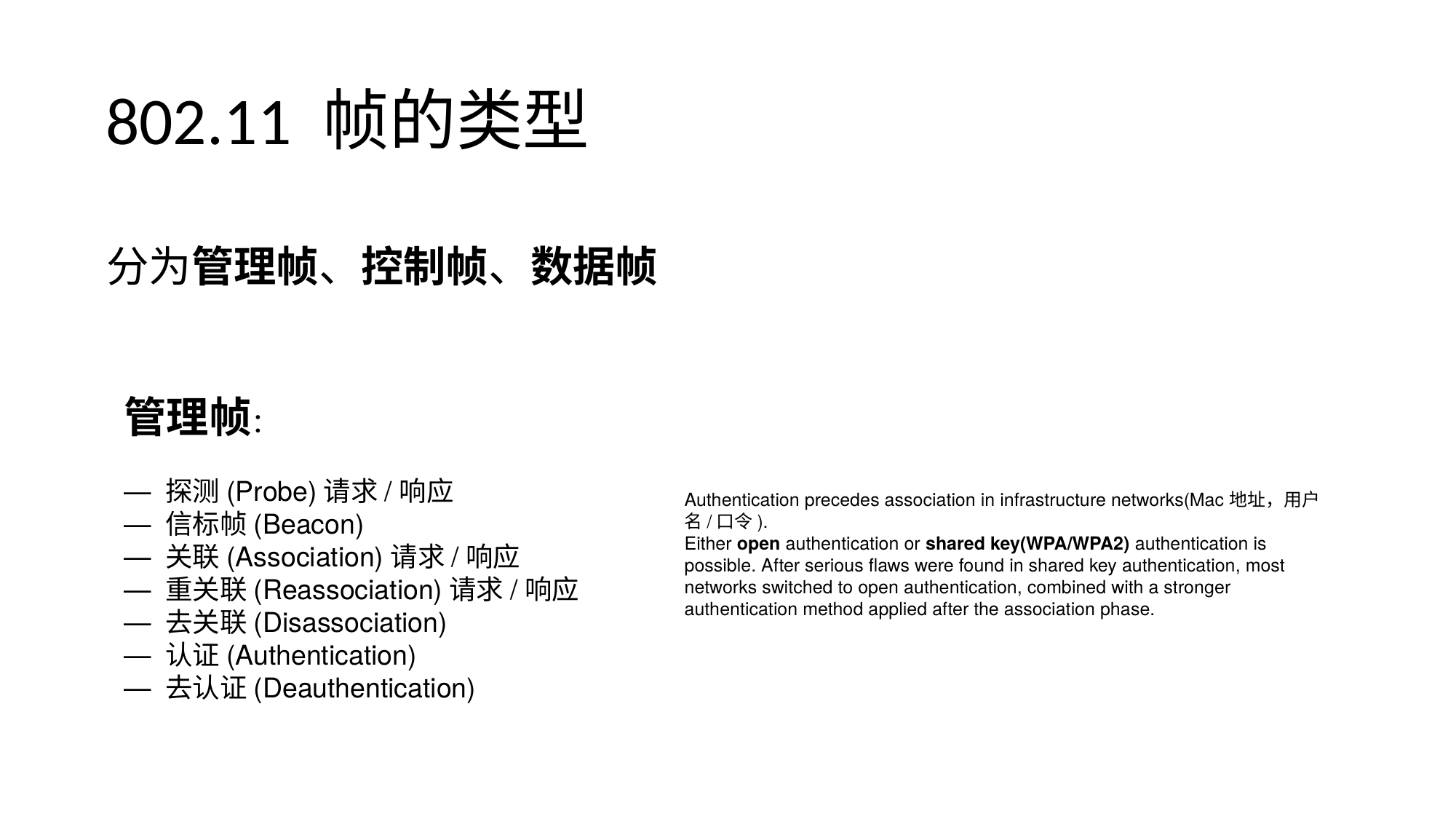

# 802.11 帧的类型
分为管理帧、控制帧、数据帧
管理帧：

— 探测(Probe)请求/响应
— 信标帧(Beacon)
— 关联(Association)请求/响应
— 重关联(Reassociation)请求/响应
— 去关联(Disassociation)
— 认证(Authentication)
— 去认证(Deauthentication)
Authentication precedes association in infrastructure networks(Mac地址，用户名/口令).
Either open authentication or shared key(WPA/WPA2) authentication is possible. After serious flaws were found in shared key authentication, most networks switched to open authentication, combined with a stronger authentication method applied after the association phase.